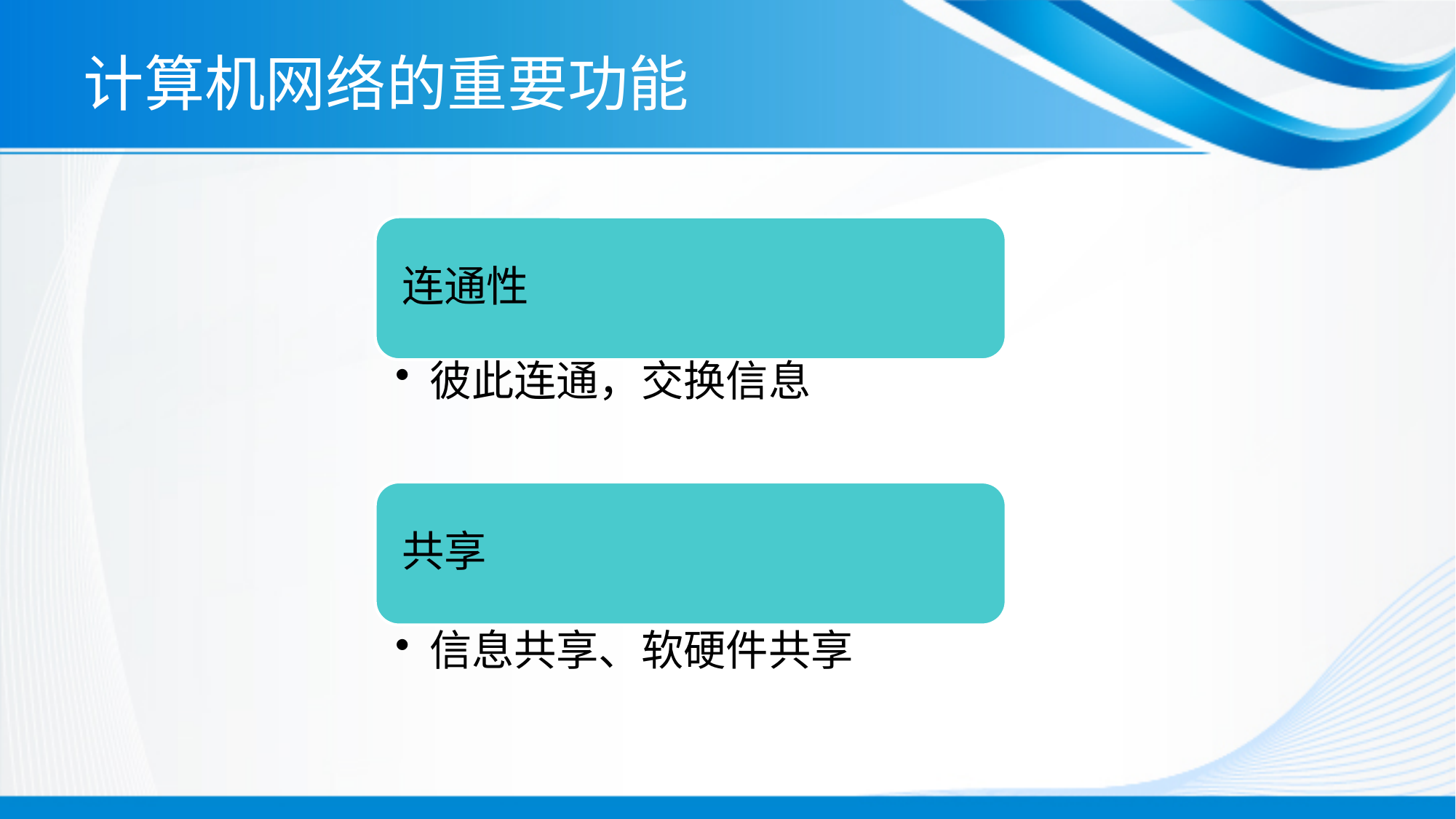

# 计算机网络的重要功能
连通性
彼此连通，交换信息
共享
信息共享、软硬件共享